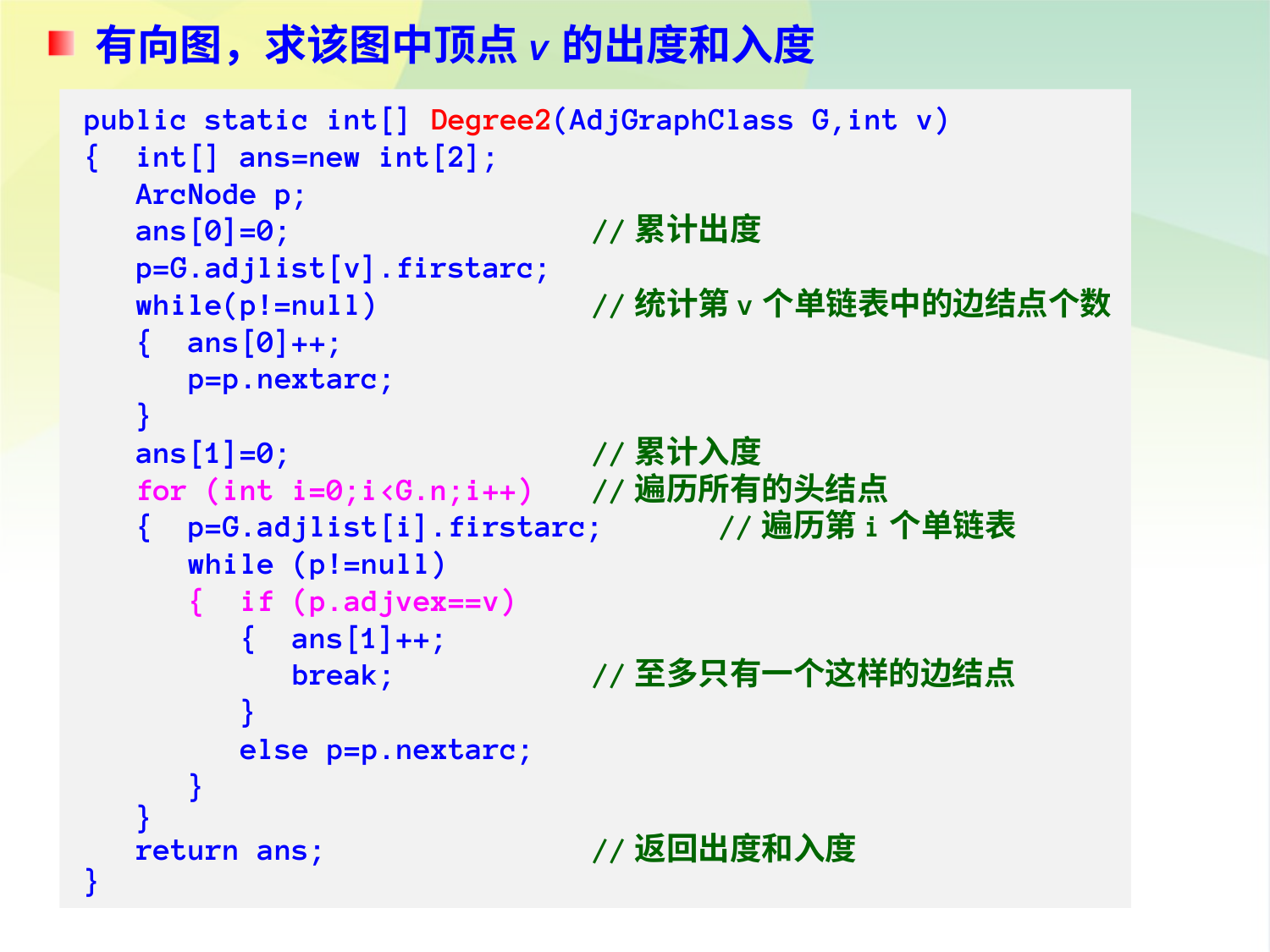

有向图，求该图中顶点v的出度和入度
public static int[] Degree2(AdjGraphClass G,int v)
{  int[] ans=new int[2];
   ArcNode p;
   ans[0]=0;			//累计出度
   p=G.adjlist[v].firstarc;
   while(p!=null)		//统计第v个单链表中的边结点个数
   {  ans[0]++;
      p=p.nextarc;
   }
   ans[1]=0;			//累计入度
   for (int i=0;i<G.n;i++)	//遍历所有的头结点
   {  p=G.adjlist[i].firstarc;	//遍历第i个单链表
      while (p!=null)
      {  if (p.adjvex==v)
         {  ans[1]++;
            break;		//至多只有一个这样的边结点
         }
         else p=p.nextarc;
      }
   }
   return ans;			//返回出度和入度
}